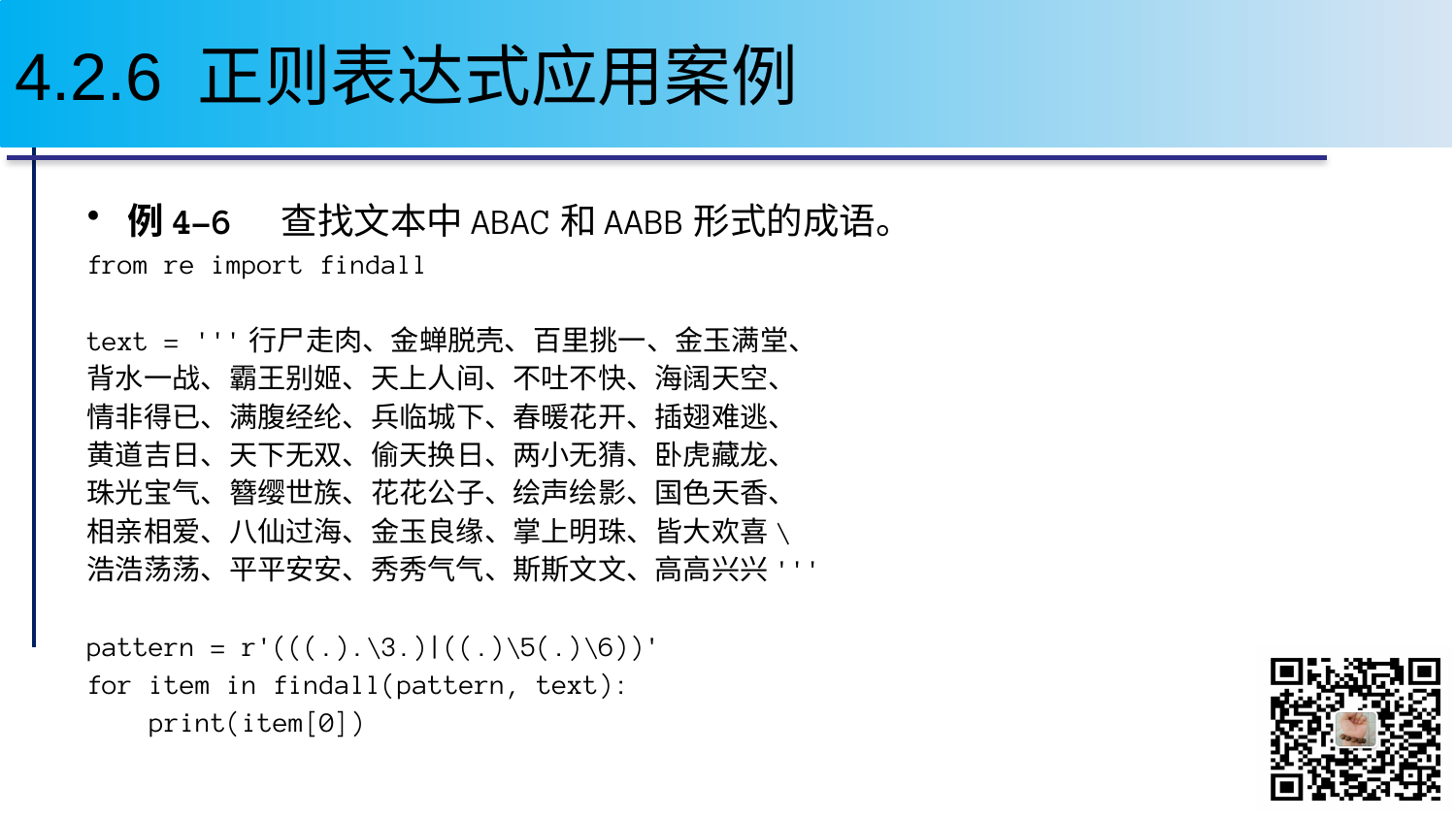

137
# 4.2.6 正则表达式应用案例
例4-6  查找文本中ABAC和AABB形式的成语。
from re import findall

text = '''行尸走肉、金蝉脱壳、百里挑一、金玉满堂、
背水一战、霸王别姬、天上人间、不吐不快、海阔天空、
情非得已、满腹经纶、兵临城下、春暖花开、插翅难逃、
黄道吉日、天下无双、偷天换日、两小无猜、卧虎藏龙、
珠光宝气、簪缨世族、花花公子、绘声绘影、国色天香、
相亲相爱、八仙过海、金玉良缘、掌上明珠、皆大欢喜\
浩浩荡荡、平平安安、秀秀气气、斯斯文文、高高兴兴'''

pattern = r'(((.).\3.)|((.)\5(.)\6))'
for item in findall(pattern, text):
    print(item[0])